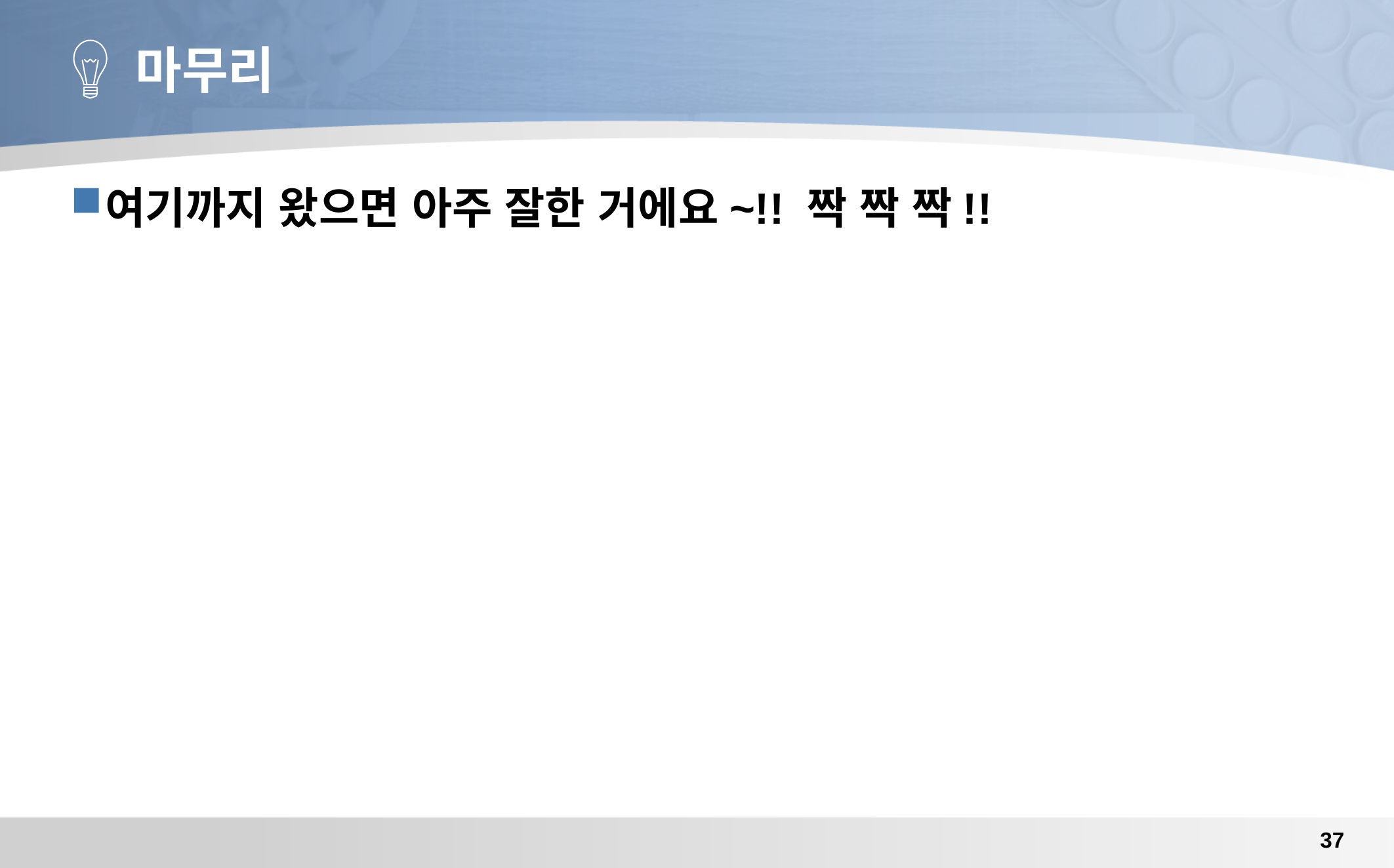

# 마무리
여기까지 왔으면 아주 잘한 거에요~!! 짝 짝 짝!!

37